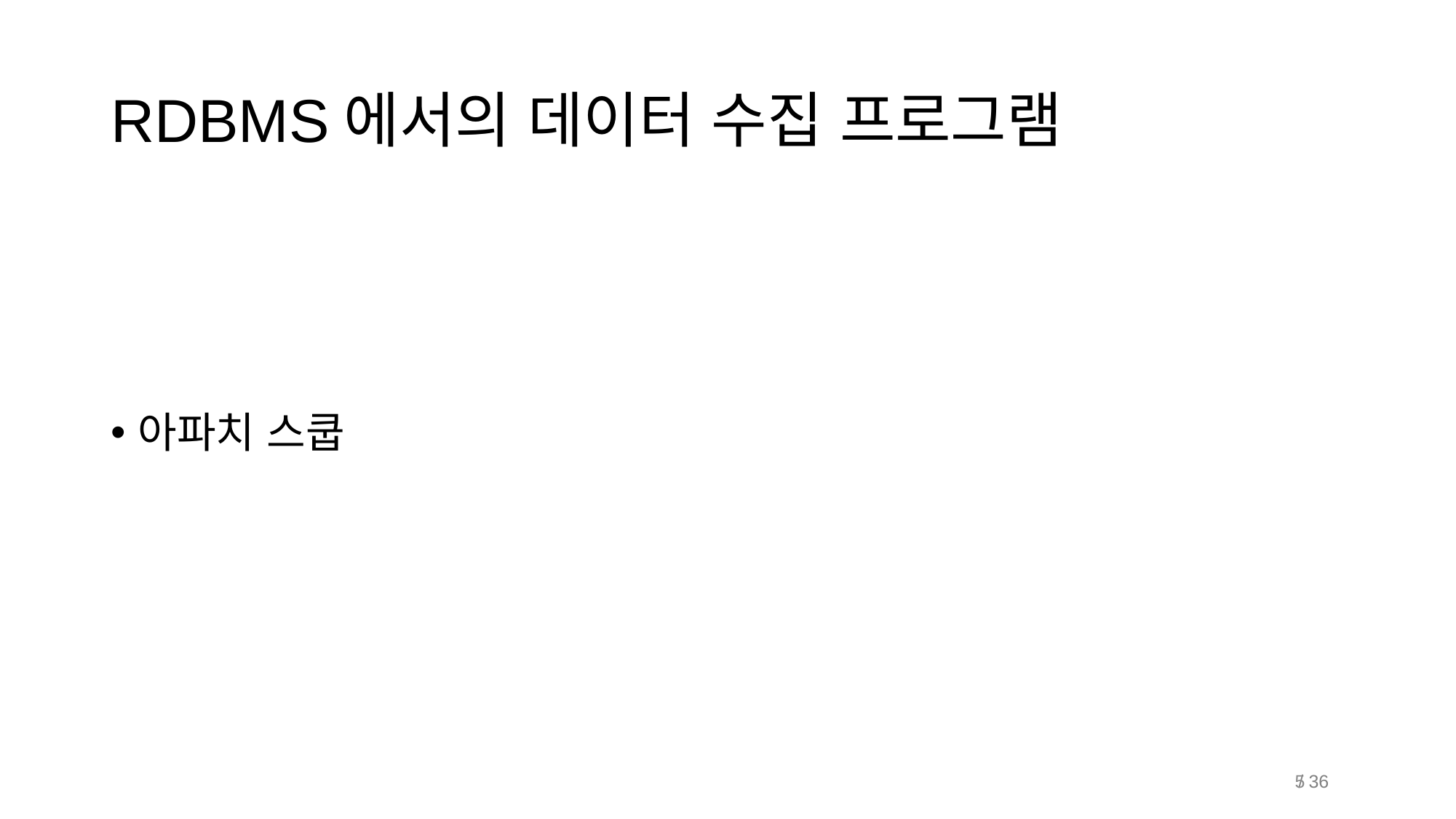

# RDBMS에서의 데이터 수집 프로그램

아파치 스쿱
5